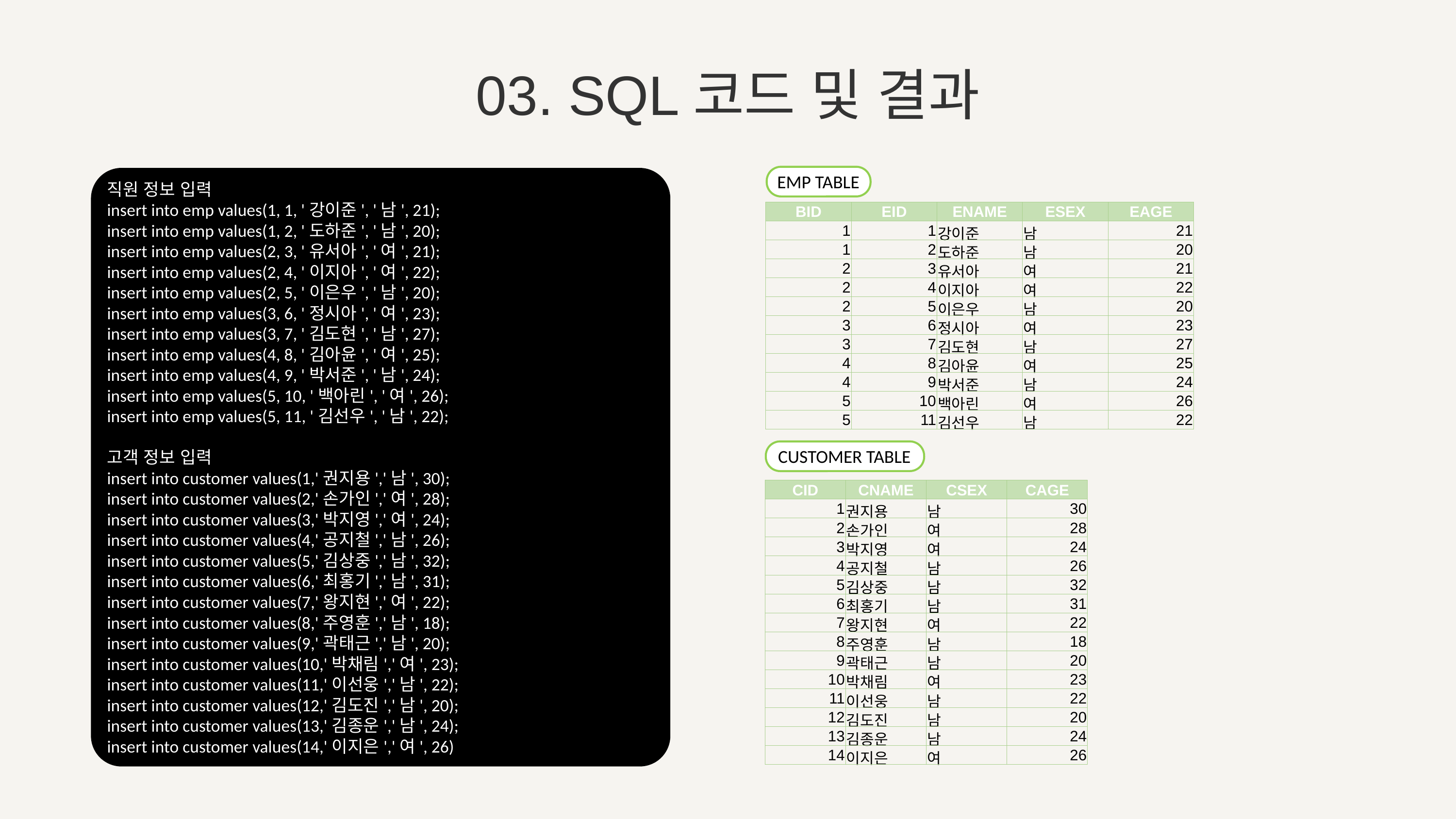

03. SQL코드 및 결과

EMP TABLE
직원 정보 입력
insert into emp values(1, 1, '강이준', '남', 21);
insert into emp values(1, 2, '도하준', '남', 20);
insert into emp values(2, 3, '유서아', '여', 21);
insert into emp values(2, 4, '이지아', '여', 22);
insert into emp values(2, 5, '이은우', '남', 20);
insert into emp values(3, 6, '정시아', '여', 23);
insert into emp values(3, 7, '김도현', '남', 27);
insert into emp values(4, 8, '김아윤', '여', 25);
insert into emp values(4, 9, '박서준', '남', 24);
insert into emp values(5, 10, '백아린', '여', 26);
insert into emp values(5, 11, '김선우', '남', 22);

고객 정보 입력
insert into customer values(1,'권지용','남', 30);
insert into customer values(2,'손가인','여', 28);
insert into customer values(3,'박지영','여', 24);
insert into customer values(4,'공지철','남', 26);
insert into customer values(5,'김상중','남', 32);
insert into customer values(6,'최홍기','남', 31);
insert into customer values(7,'왕지현','여', 22);
insert into customer values(8,'주영훈','남', 18);
insert into customer values(9,'곽태근','남', 20);
insert into customer values(10,'박채림','여', 23);
insert into customer values(11,'이선웅','남', 22);
insert into customer values(12,'김도진','남', 20);
insert into customer values(13,'김종운','남', 24);
insert into customer values(14,'이지은','여', 26)
| BID | EID | ENAME | ESEX | EAGE |
| --- | --- | --- | --- | --- |
| 1 | 1 | 강이준 | 남 | 21 |
| 1 | 2 | 도하준 | 남 | 20 |
| 2 | 3 | 유서아 | 여 | 21 |
| 2 | 4 | 이지아 | 여 | 22 |
| 2 | 5 | 이은우 | 남 | 20 |
| 3 | 6 | 정시아 | 여 | 23 |
| 3 | 7 | 김도현 | 남 | 27 |
| 4 | 8 | 김아윤 | 여 | 25 |
| 4 | 9 | 박서준 | 남 | 24 |
| 5 | 10 | 백아린 | 여 | 26 |
| 5 | 11 | 김선우 | 남 | 22 |

CUSTOMER TABLE
| CID | CNAME | CSEX | CAGE |
| --- | --- | --- | --- |
| 1 | 권지용 | 남 | 30 |
| 2 | 손가인 | 여 | 28 |
| 3 | 박지영 | 여 | 24 |
| 4 | 공지철 | 남 | 26 |
| 5 | 김상중 | 남 | 32 |
| 6 | 최홍기 | 남 | 31 |
| 7 | 왕지현 | 여 | 22 |
| 8 | 주영훈 | 남 | 18 |
| 9 | 곽태근 | 남 | 20 |
| 10 | 박채림 | 여 | 23 |
| 11 | 이선웅 | 남 | 22 |
| 12 | 김도진 | 남 | 20 |
| 13 | 김종운 | 남 | 24 |
| 14 | 이지은 | 여 | 26 |